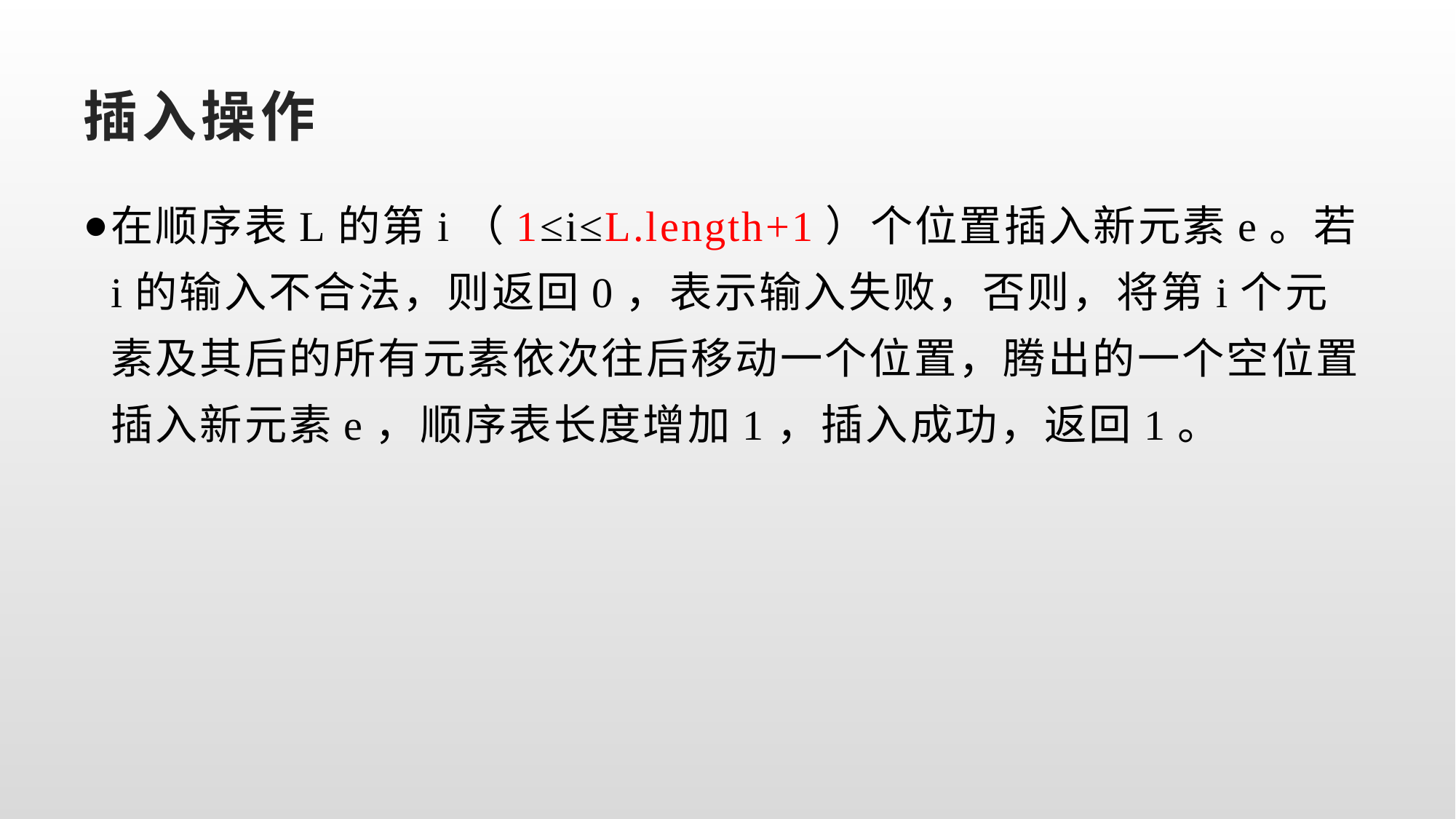

# 插入操作
在顺序表L的第i（1≤i≤L.length+1）个位置插入新元素e。若i的输入不合法，则返回0，表示输入失败，否则，将第i个元素及其后的所有元素依次往后移动一个位置，腾出的一个空位置插入新元素e，顺序表长度增加1，插入成功，返回1。